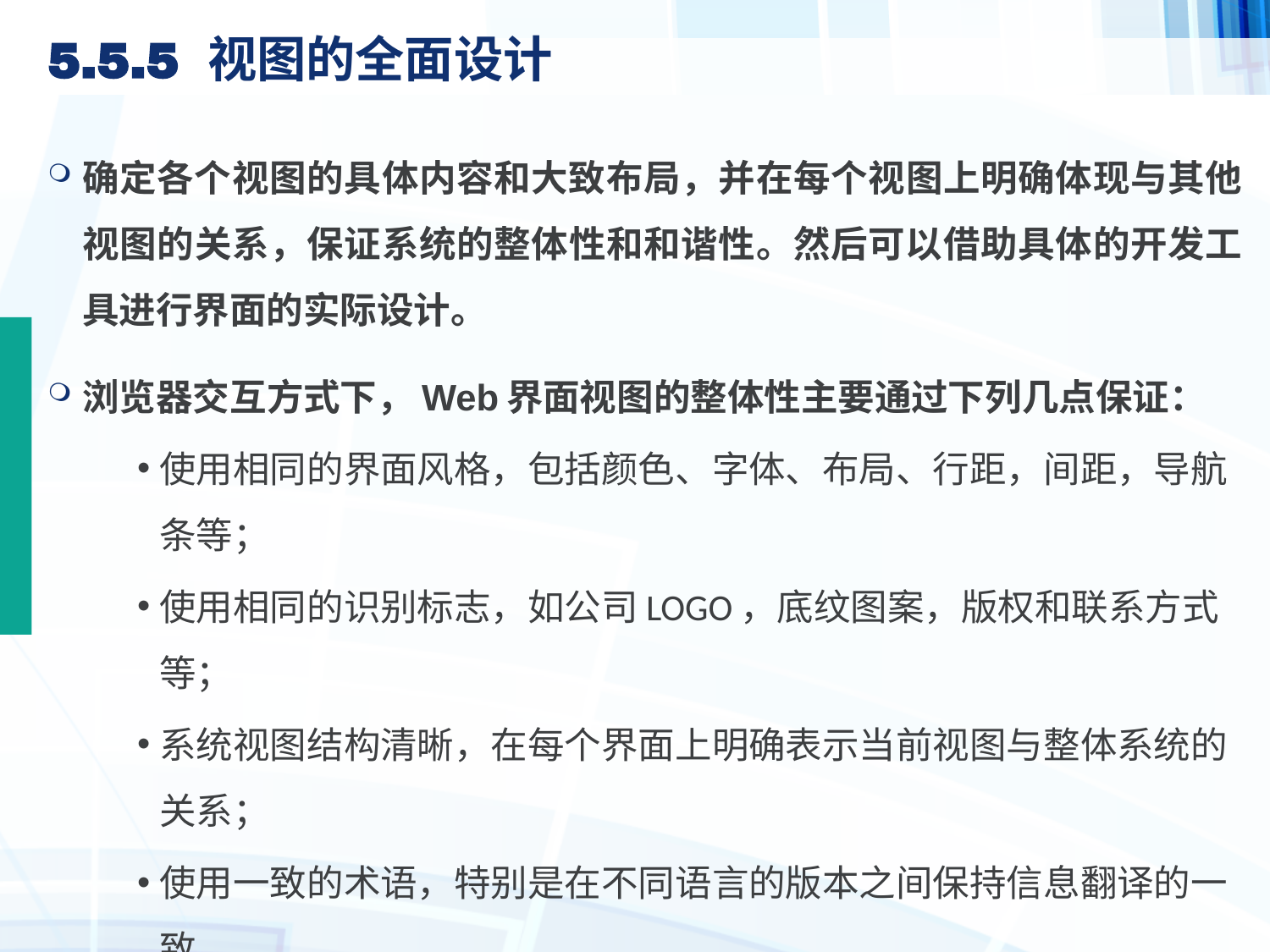

# 5.5.5 视图的全面设计
确定各个视图的具体内容和大致布局，并在每个视图上明确体现与其他视图的关系，保证系统的整体性和和谐性。然后可以借助具体的开发工具进行界面的实际设计。
浏览器交互方式下，Web界面视图的整体性主要通过下列几点保证：
使用相同的界面风格，包括颜色、字体、布局、行距，间距，导航条等；
使用相同的识别标志，如公司LOGO，底纹图案，版权和联系方式等；
系统视图结构清晰，在每个界面上明确表示当前视图与整体系统的关系；
使用一致的术语，特别是在不同语言的版本之间保持信息翻译的一致。